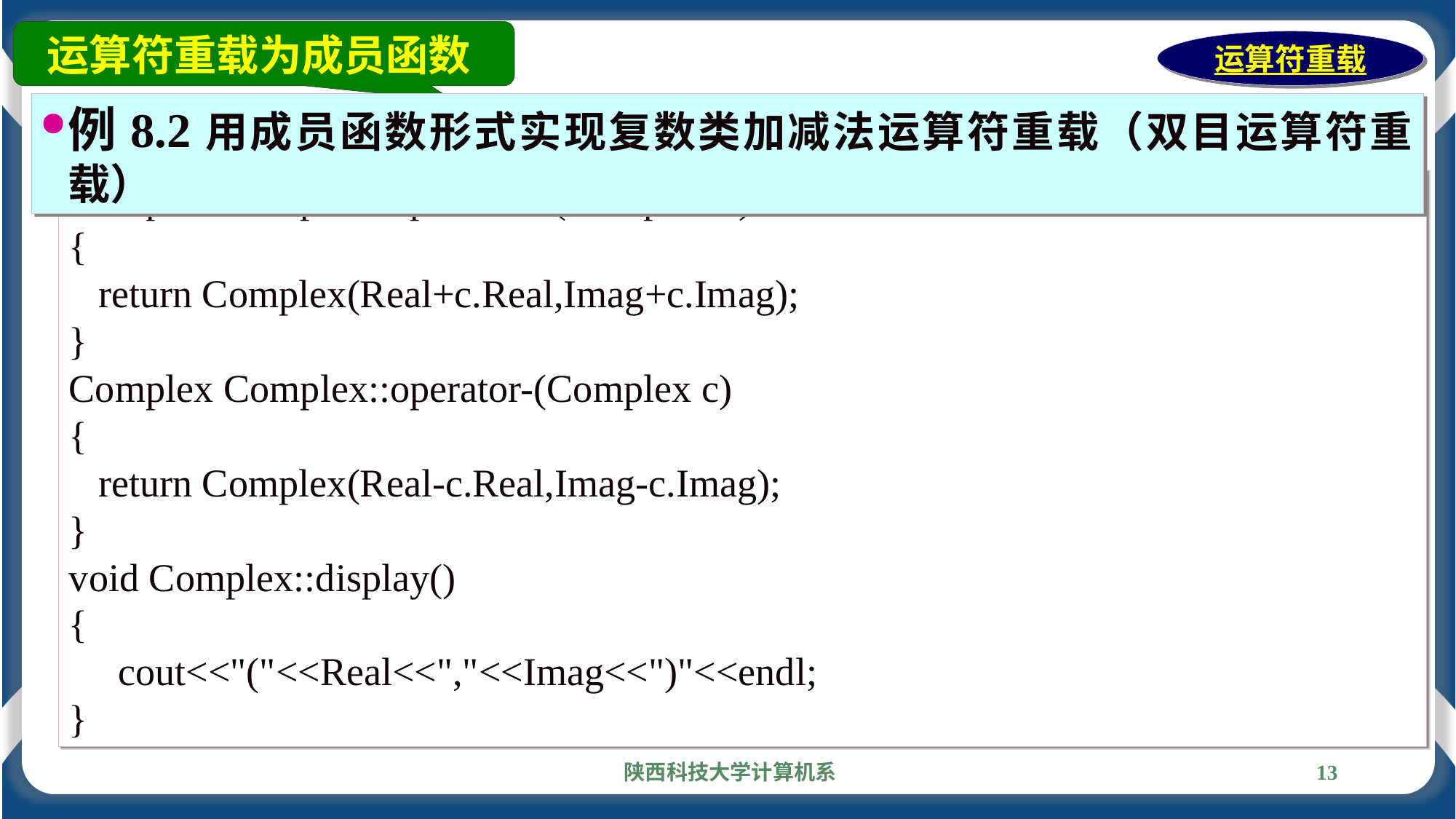

运算符重载为成员函数
运算符重载
例8.2用成员函数形式实现复数类加减法运算符重载（双目运算符重载）
Complex Complex::operator +(Complex c)
{
   return Complex(Real+c.Real,Imag+c.Imag);
}
Complex Complex::operator-(Complex c)
{
   return Complex(Real-c.Real,Imag-c.Imag);
}
void Complex::display()
{
     cout<<"("<<Real<<","<<Imag<<")"<<endl;
}
陕西科技大学计算机系
13